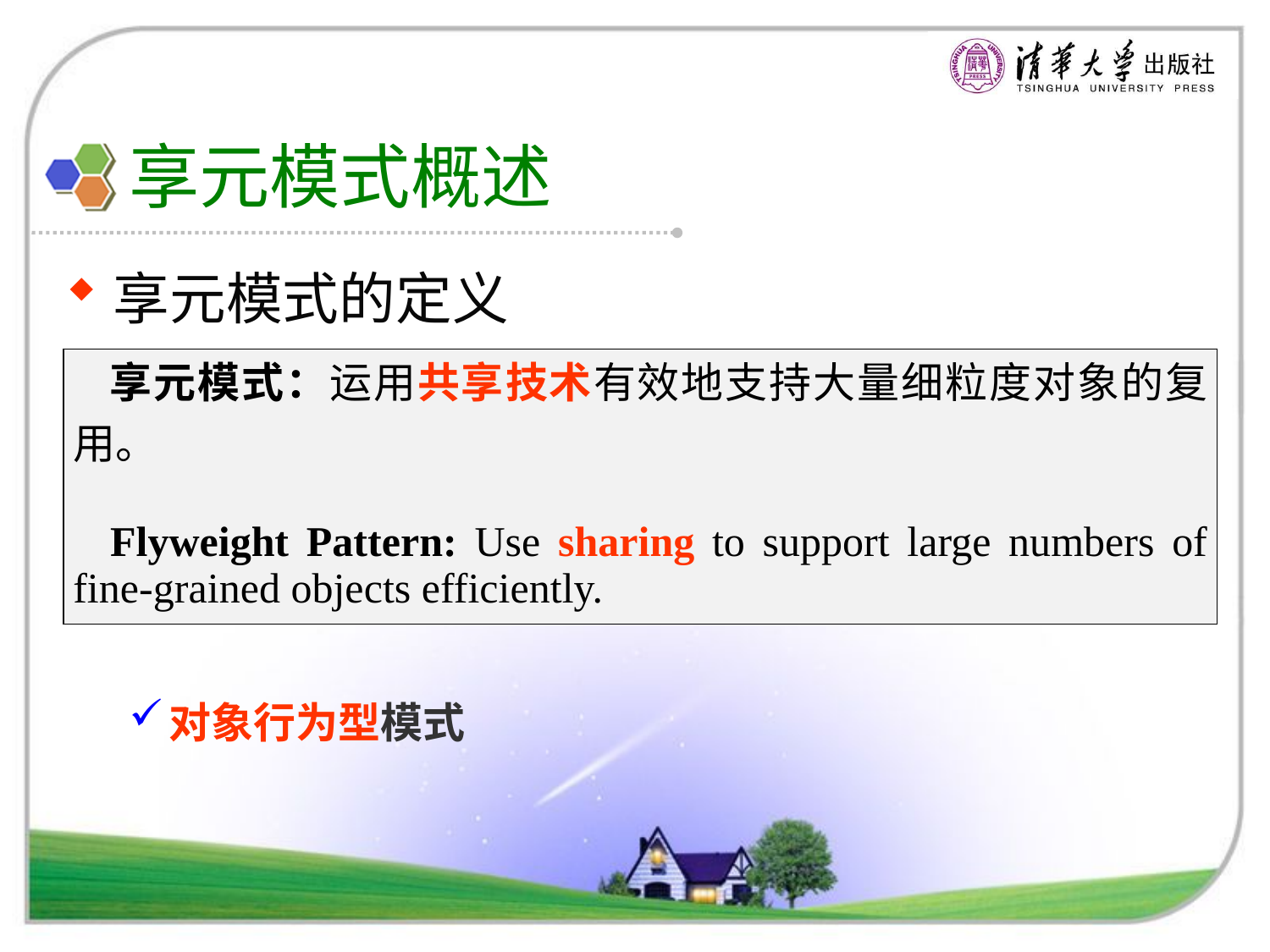

# 享元模式概述
享元模式的定义

对象行为型模式
| 享元模式：运用共享技术有效地支持大量细粒度对象的复用。 Flyweight Pattern: Use sharing to support large numbers of fine-grained objects efficiently. |
| --- |